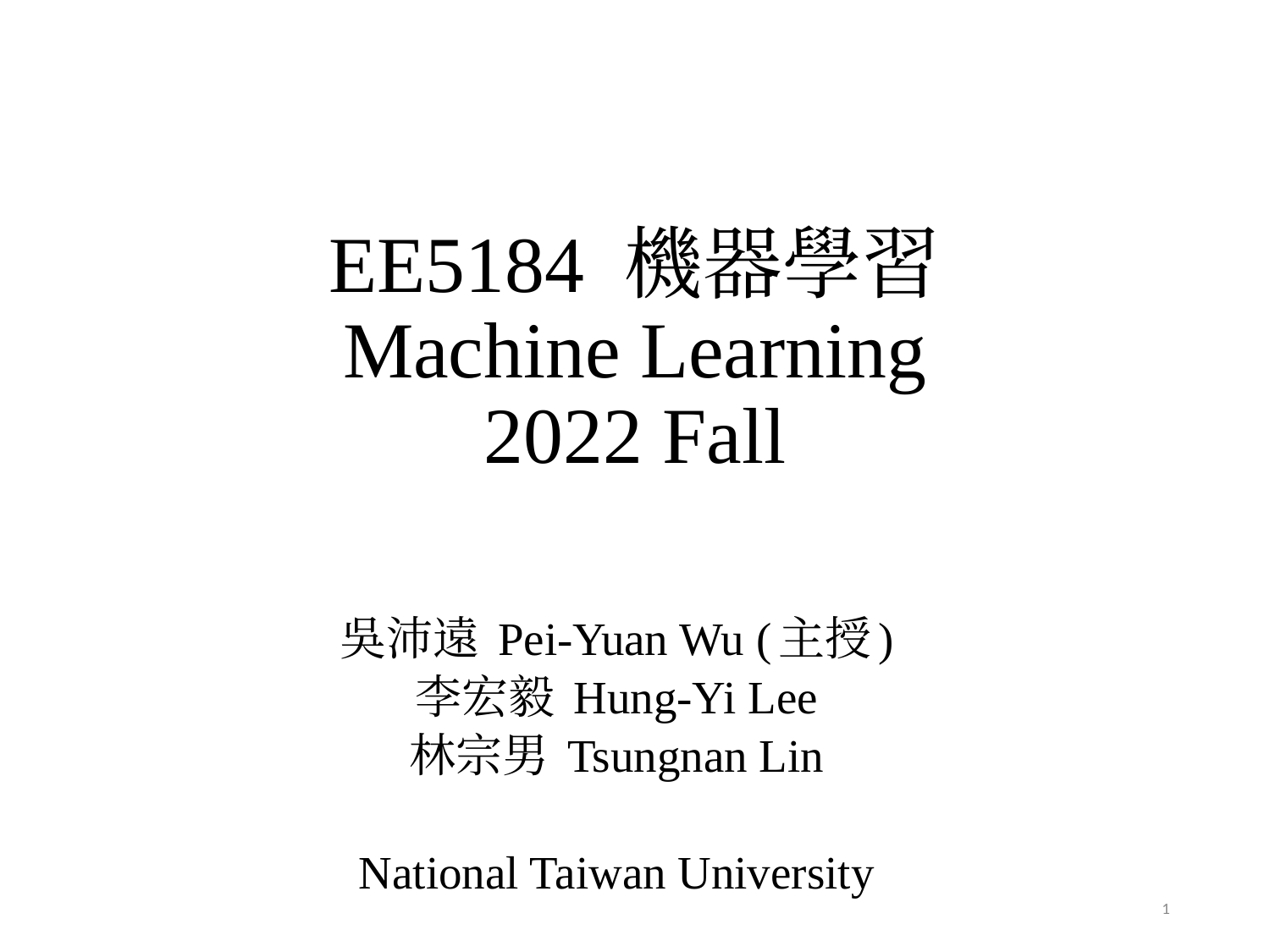

# EE5184 機器學習 Machine Learning 2022 Fall
吳沛遠 Pei-Yuan Wu (主授)
李宏毅 Hung-Yi Lee
林宗男 Tsungnan Lin

National Taiwan University
1